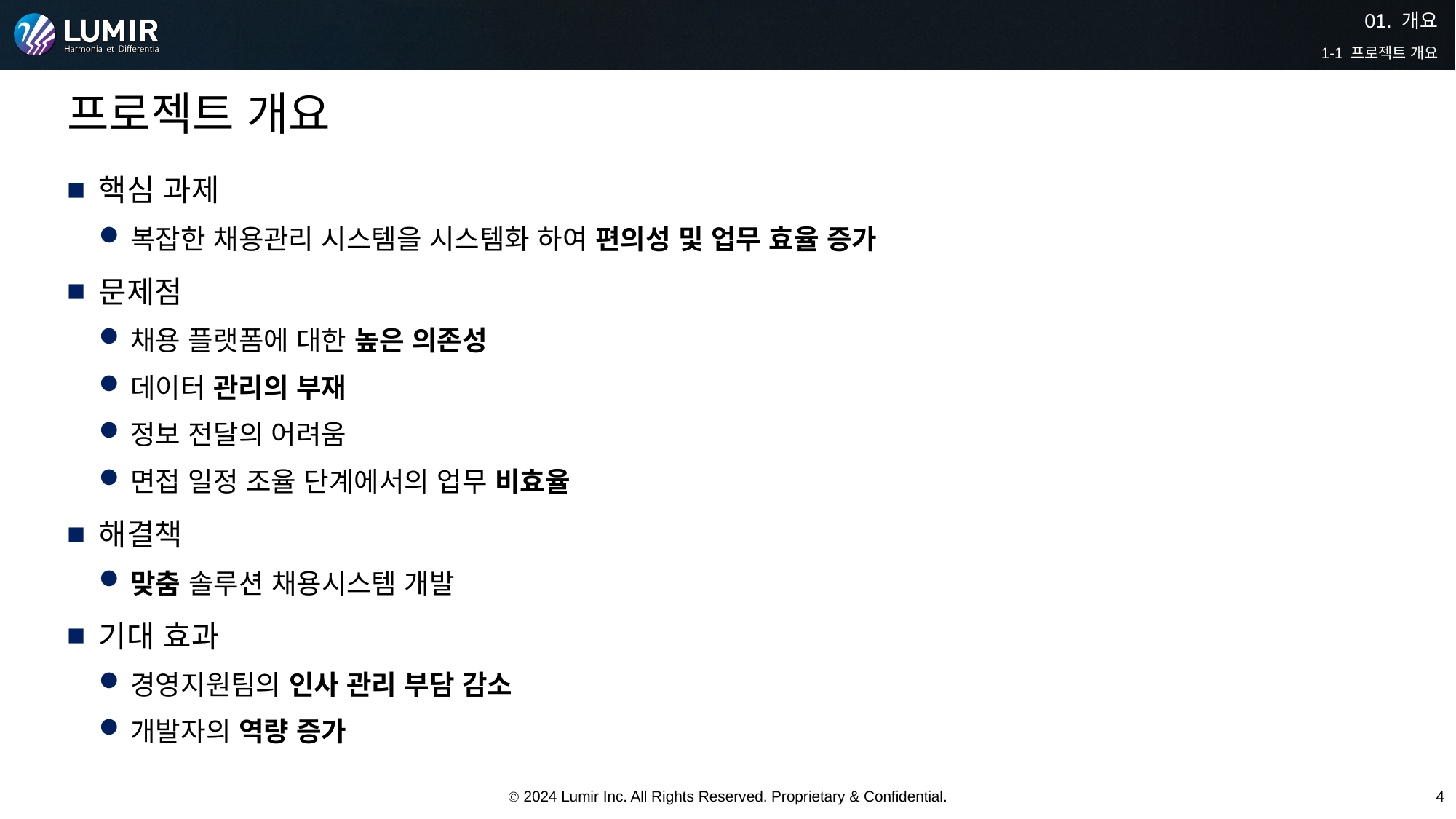

01. 개요
1-1 프로젝트 개요
# 프로젝트 개요
핵심 과제
복잡한 채용관리 시스템을 시스템화 하여 편의성 및 업무 효율 증가
문제점
채용 플랫폼에 대한 높은 의존성
데이터 관리의 부재
정보 전달의 어려움
면접 일정 조율 단계에서의 업무 비효율
해결책
맞춤 솔루션 채용시스템 개발
기대 효과
경영지원팀의 인사 관리 부담 감소
개발자의 역량 증가